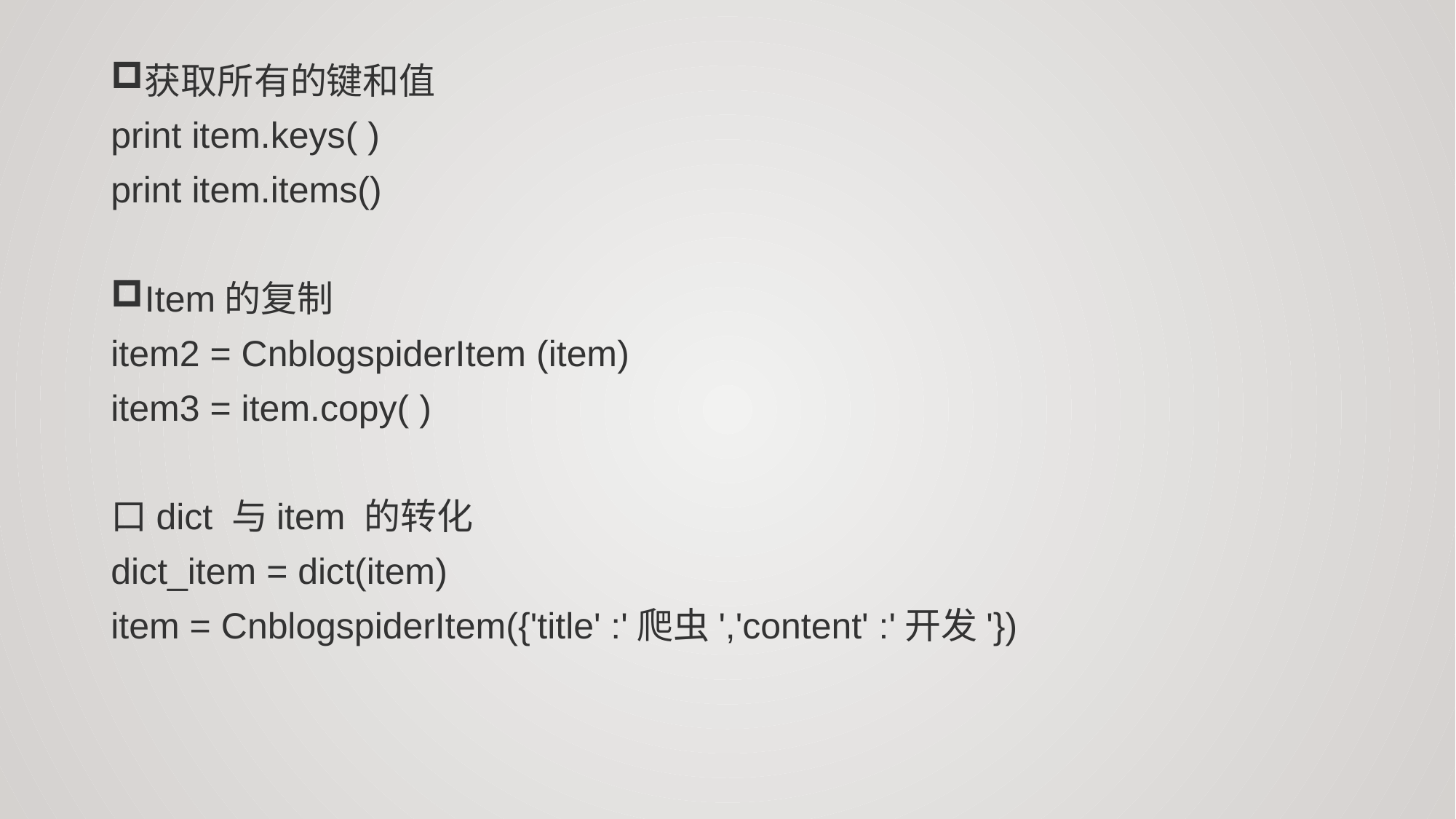

获取所有的键和值
print item.keys( )
print item.items()

Item的复制
item2 = CnblogspiderItem (item)
item3 = item.copy( )

口dict 与item 的转化
dict_item = dict(item)
item = CnblogspiderItem({'title' :'爬虫','content' :'开发'})